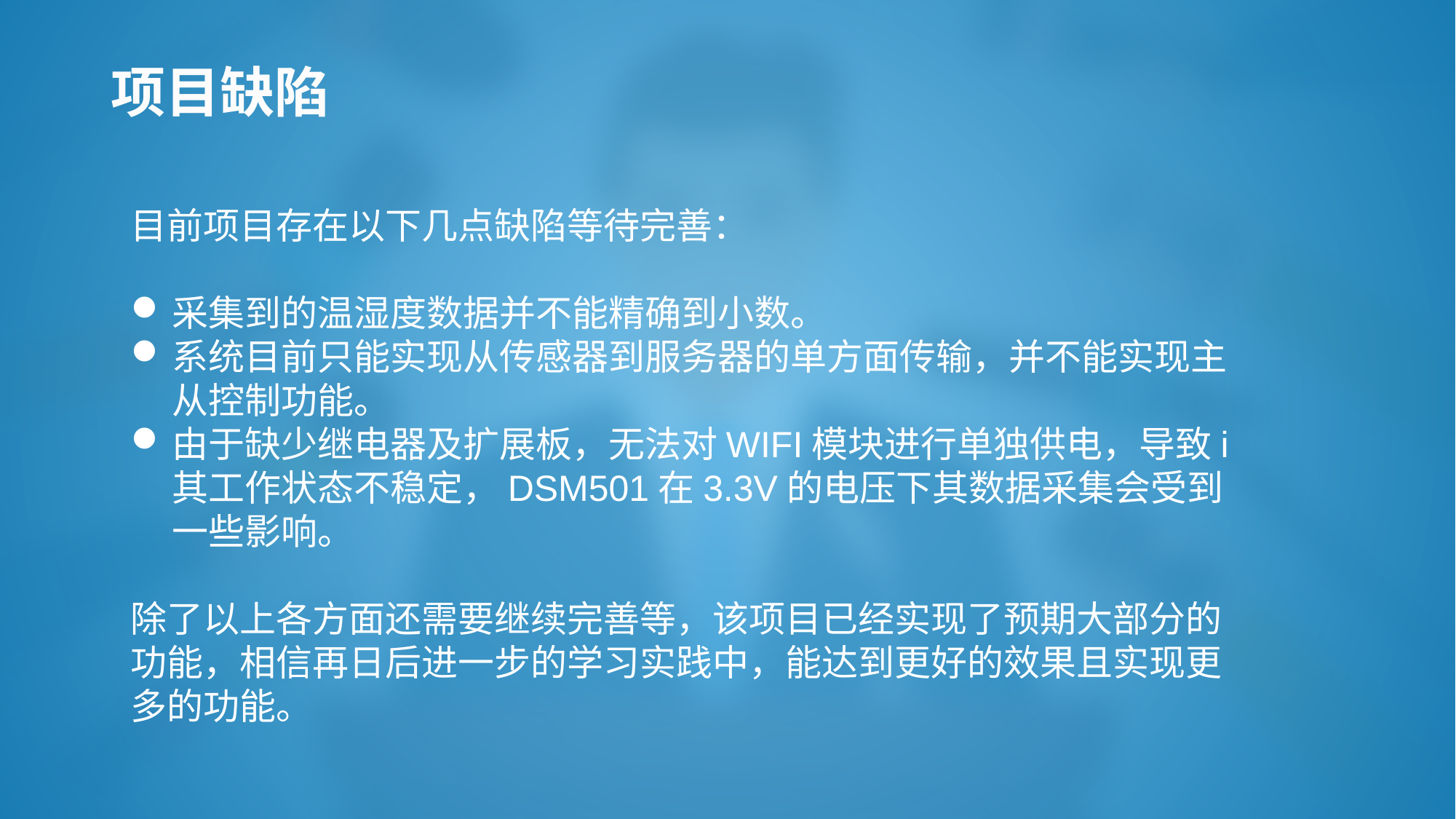

项目缺陷
目前项目存在以下几点缺陷等待完善：

采集到的温湿度数据并不能精确到小数。
系统目前只能实现从传感器到服务器的单方面传输，并不能实现主从控制功能。
由于缺少继电器及扩展板，无法对WIFI模块进行单独供电，导致i其工作状态不稳定，DSM501在3.3V的电压下其数据采集会受到一些影响。

除了以上各方面还需要继续完善等，该项目已经实现了预期大部分的功能，相信再日后进一步的学习实践中，能达到更好的效果且实现更多的功能。